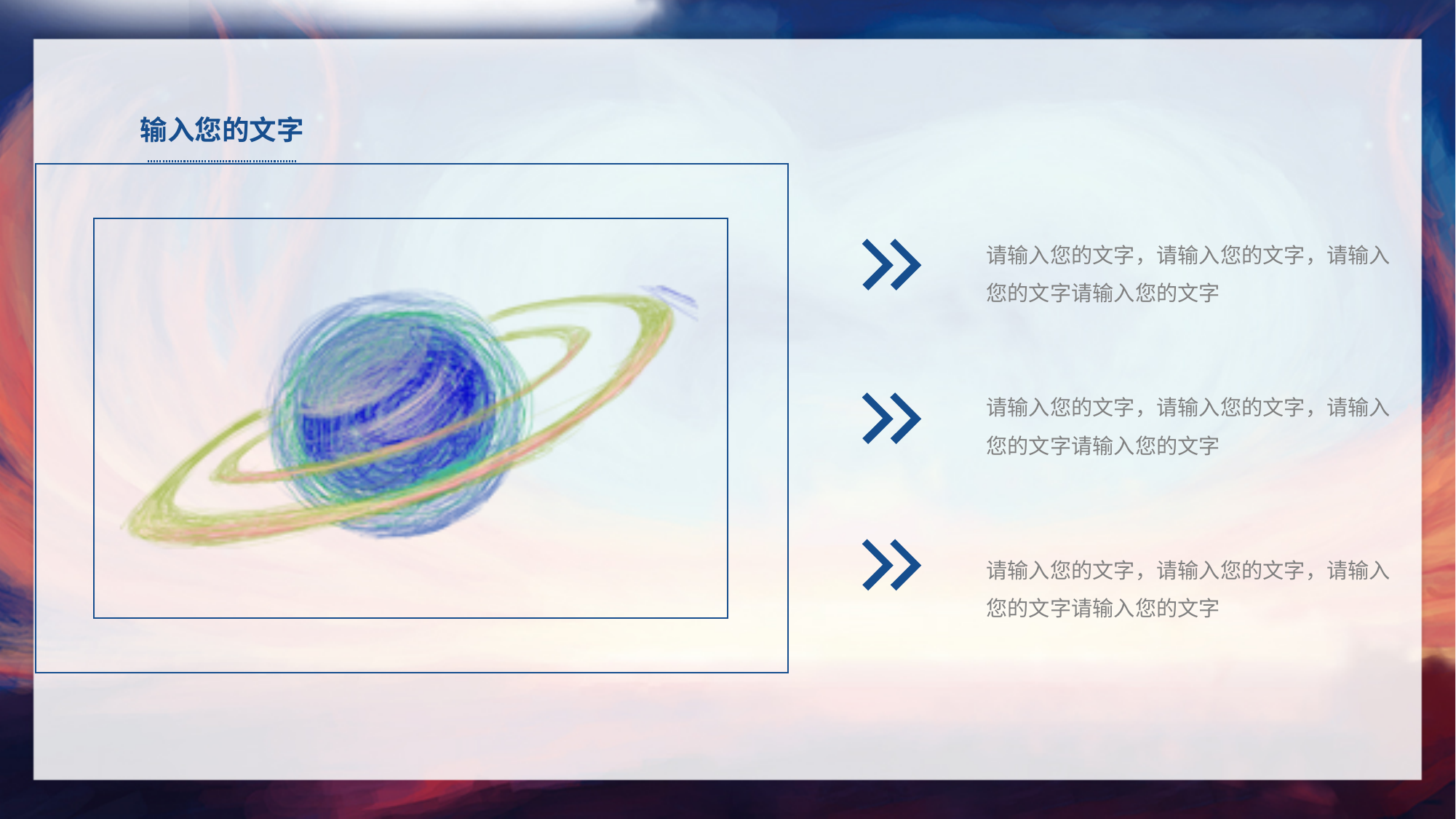

输入您的文字

请输入您的文字，请输入您的文字，请输入您的文字请输入您的文字

请输入您的文字，请输入您的文字，请输入您的文字请输入您的文字

请输入您的文字，请输入您的文字，请输入您的文字请输入您的文字